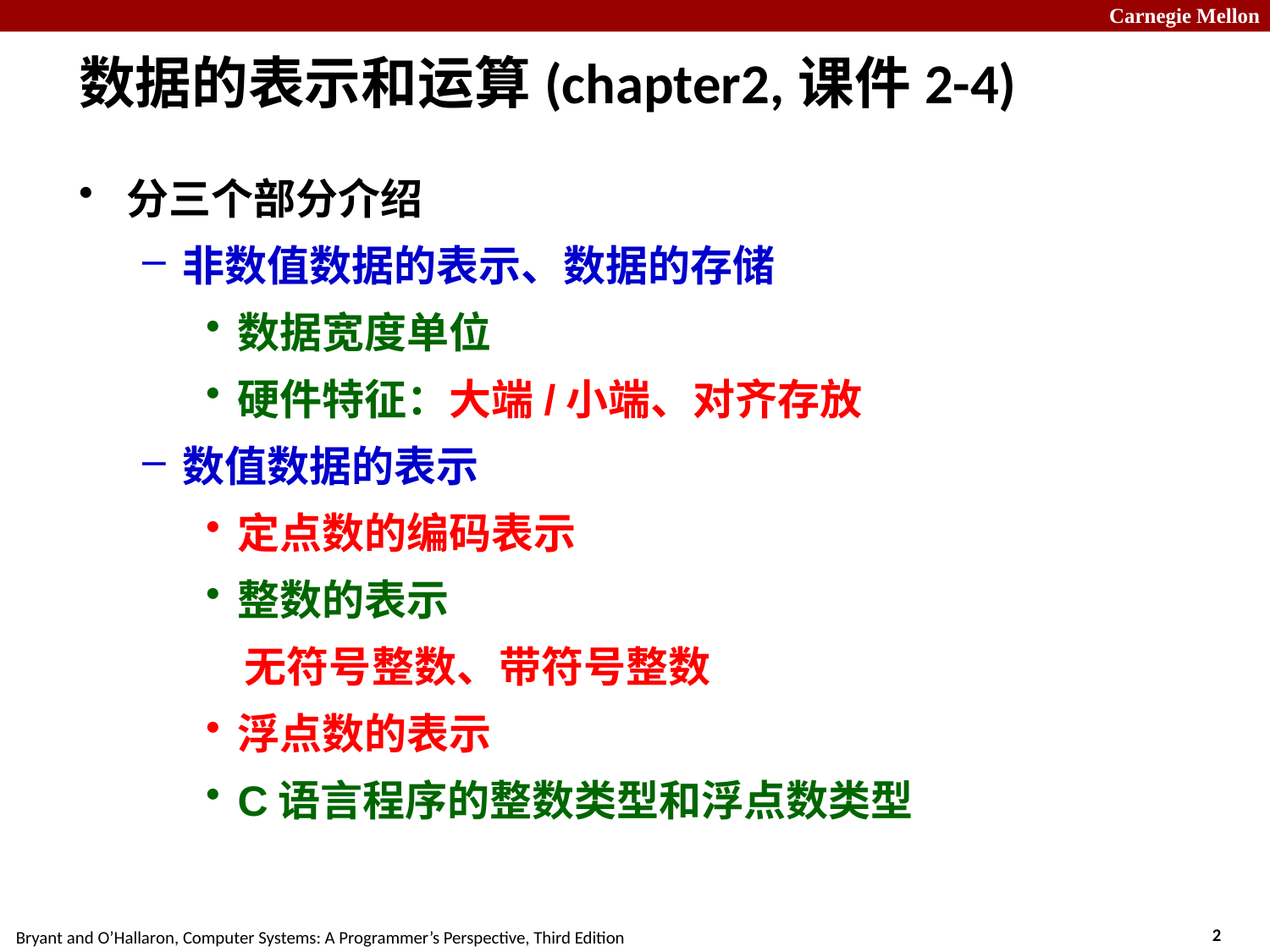

# 数据的表示和运算(chapter2,课件2-4)
分三个部分介绍
非数值数据的表示、数据的存储
数据宽度单位
硬件特征：大端/小端、对齐存放
数值数据的表示
定点数的编码表示
整数的表示
   无符号整数、带符号整数
浮点数的表示
C语言程序的整数类型和浮点数类型